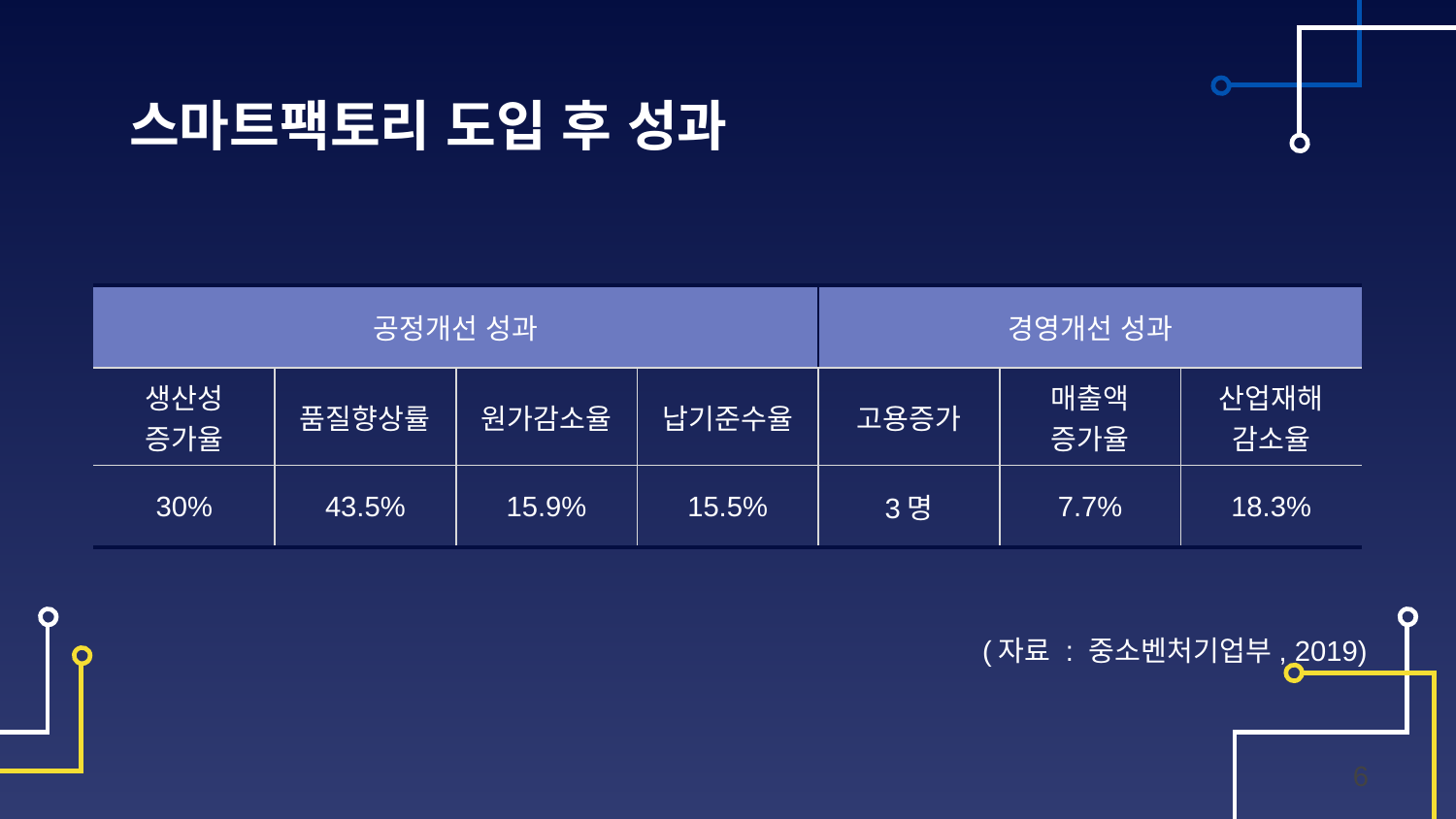

# 스마트팩토리 도입 후 성과
| 공정개선 성과 |  |  |  | 경영개선 성과 |  |  |
| --- | --- | --- | --- | --- | --- | --- |
| 생산성 증가율 | 품질향상률 | 원가감소율 | 납기준수율 | 고용증가 | 매출액 증가율 | 산업재해 감소율 |
| 30% | 43.5% | 15.9% | 15.5% | 3명 | 7.7% | 18.3% |
(자료 : 중소벤처기업부, 2019)
6